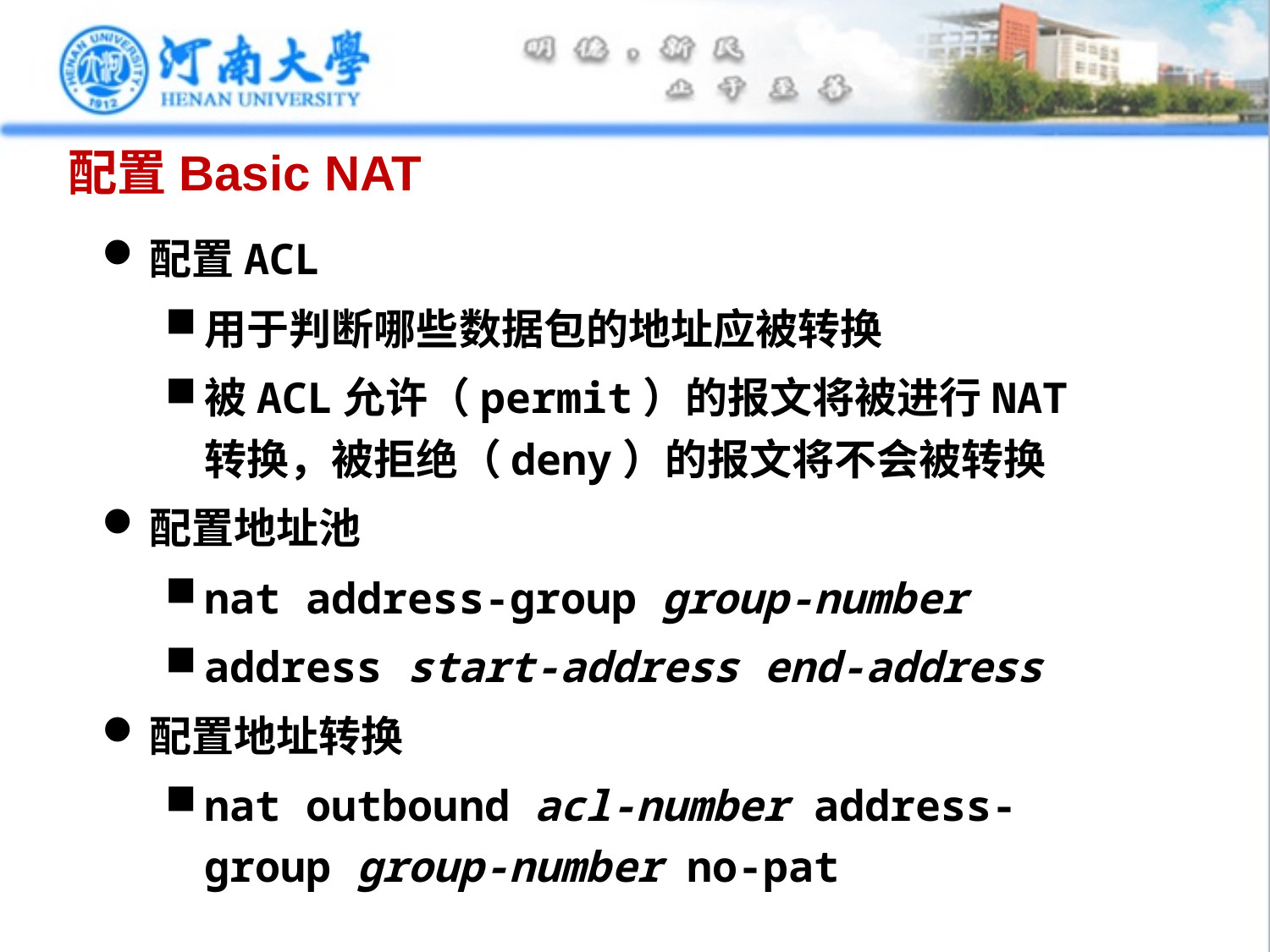

# 配置Basic NAT
配置ACL
用于判断哪些数据包的地址应被转换
被ACL允许（permit）的报文将被进行NAT转换，被拒绝（deny）的报文将不会被转换
配置地址池
nat address-group group-number
address start-address end-address
配置地址转换
nat outbound acl-number address-group group-number no-pat